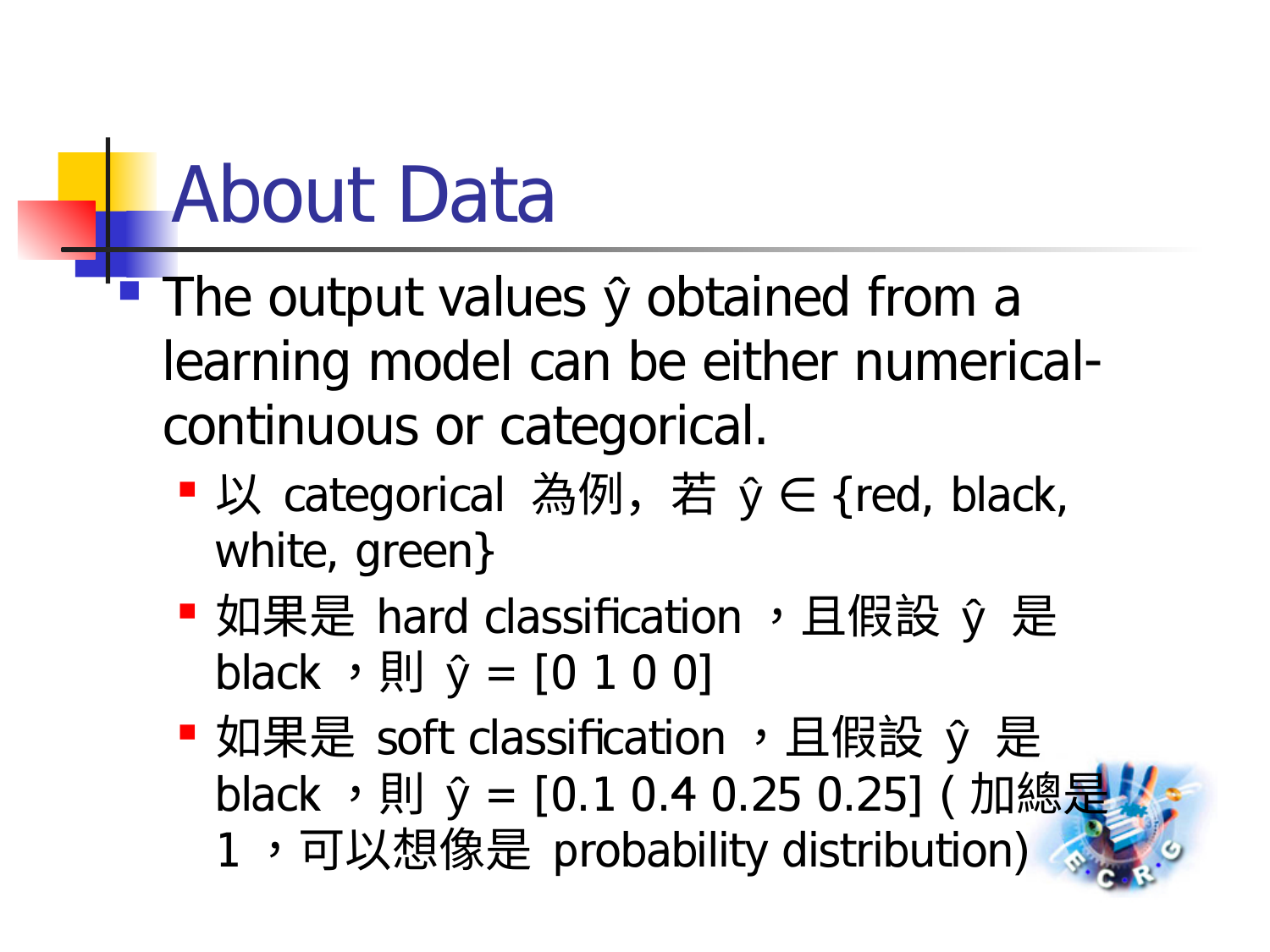

# About Data
The output values ŷ obtained from a learning model can be either numerical-continuous or categorical.
以 categorical 為例，若 ŷ ∈ {red, black, white, green}
如果是 hard classification，且假設 ŷ 是 black，則 ŷ = [0 1 0 0]
如果是 soft classification，且假設 ŷ 是 black，則 ŷ = [0.1 0.4 0.25 0.25] (加總是 1，可以想像是 probability distribution)